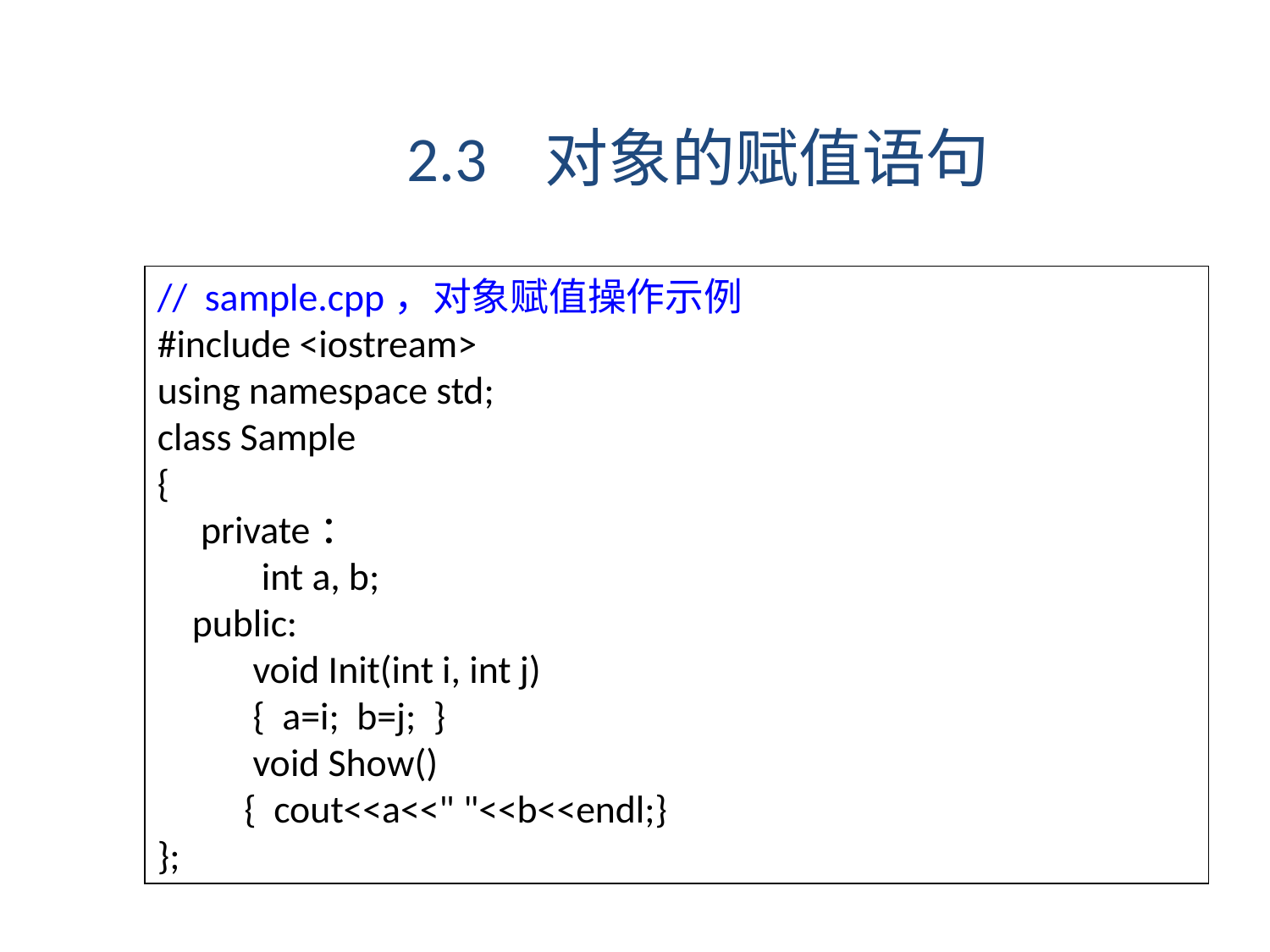

2.3   对象的赋值语句
//  sample.cpp，对象赋值操作示例
#include <iostream>
using namespace std;
class Sample
{
     private：
            int a, b;
    public:
           void Init(int i, int j)
           {  a=i;  b=j;  }
           void Show()
          {  cout<<a<<" "<<b<<endl;}
};